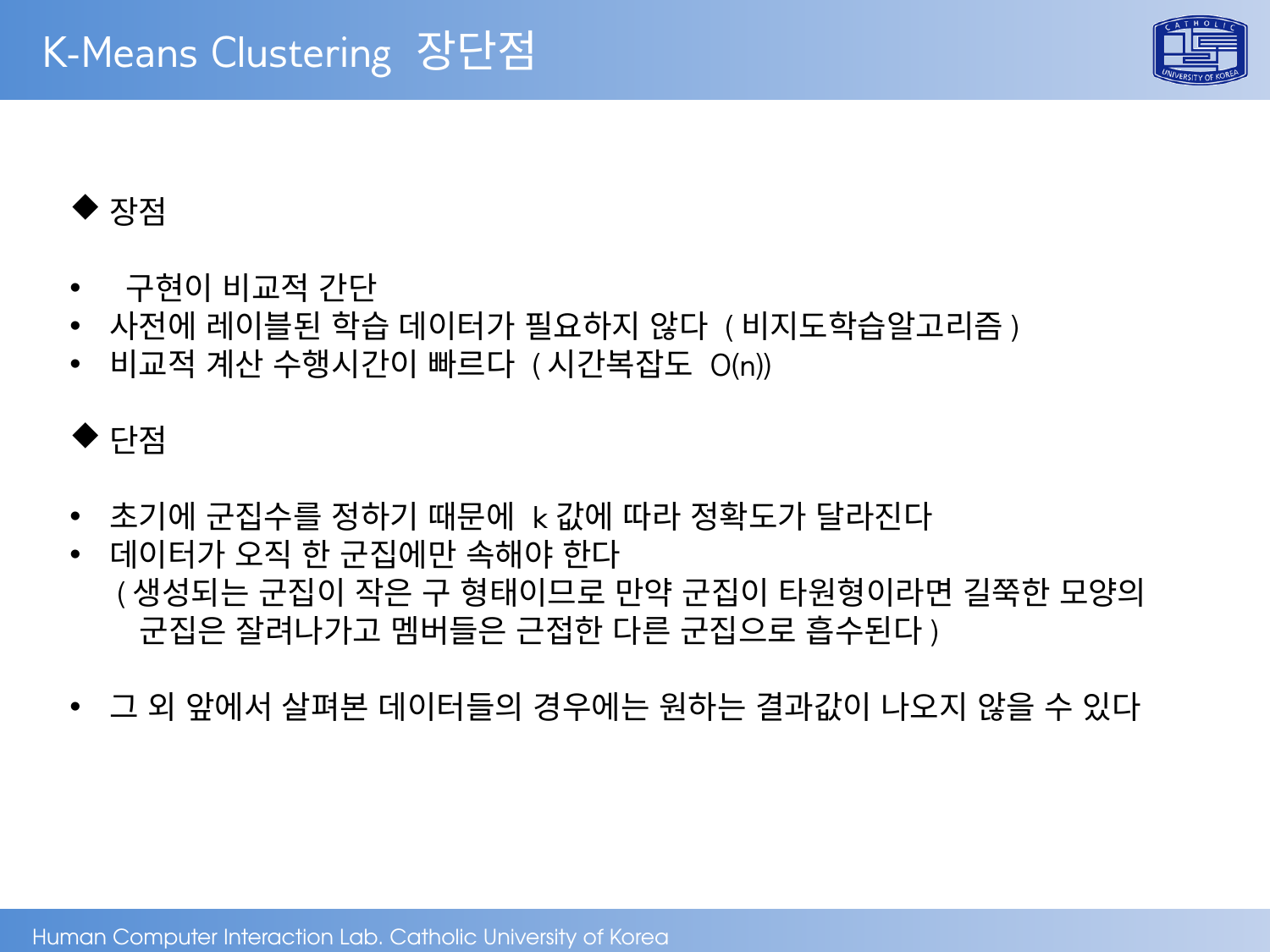

K-Means Clustering 장단점
장점

 구현이 비교적 간단
사전에 레이블된 학습 데이터가 필요하지 않다 (비지도학습알고리즘)
비교적 계산 수행시간이 빠르다 (시간복잡도 O(n))

단점

초기에 군집수를 정하기 때문에 k값에 따라 정확도가 달라진다
데이터가 오직 한 군집에만 속해야 한다
     (생성되는 군집이 작은 구 형태이므로 만약 군집이 타원형이라면 길쭉한 모양의
       군집은 잘려나가고 멤버들은 근접한 다른 군집으로 흡수된다)

그 외 앞에서 살펴본 데이터들의 경우에는 원하는 결과값이 나오지 않을 수 있다